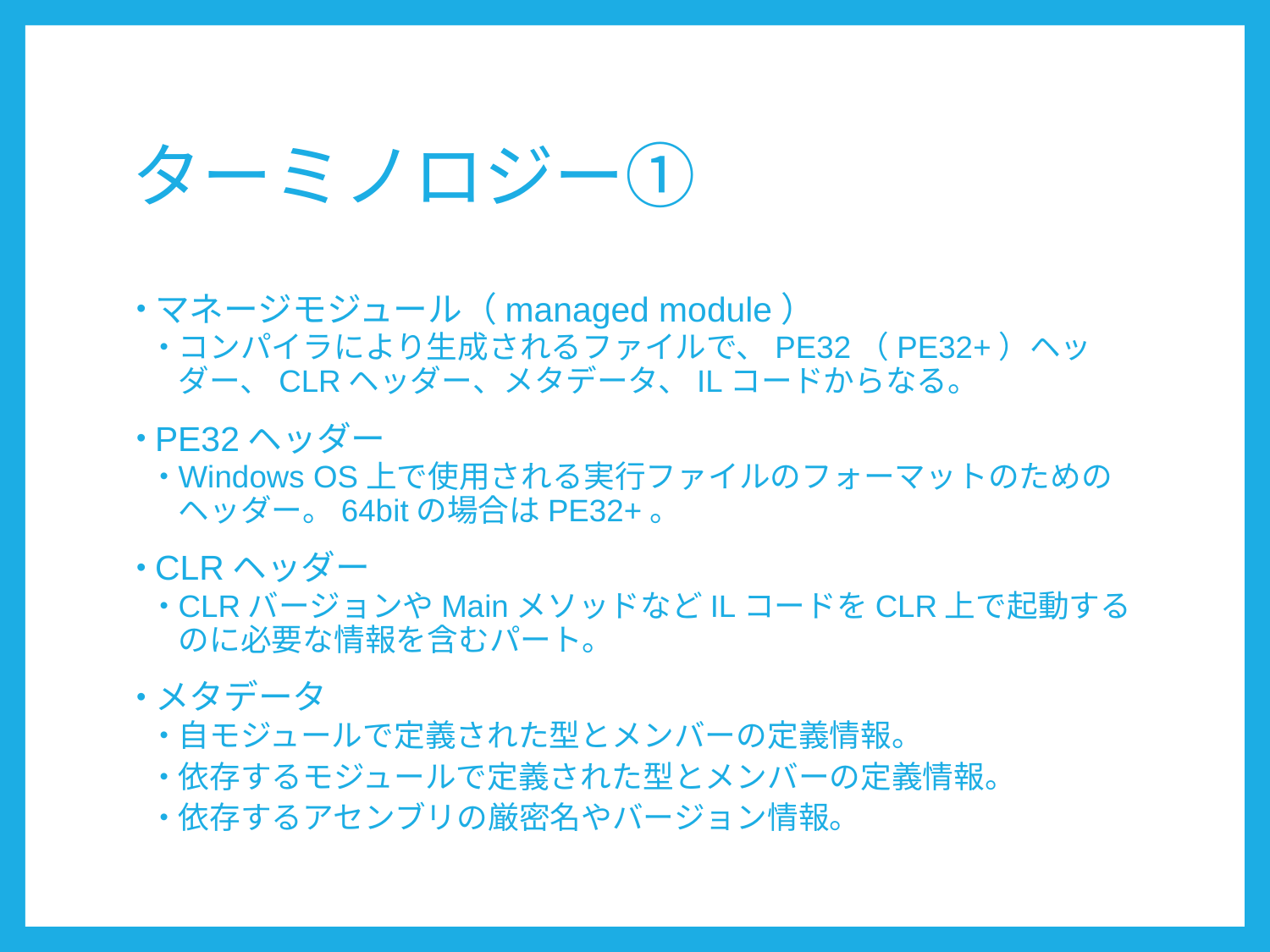

# ターミノロジー①
マネージモジュール（managed module）
コンパイラにより生成されるファイルで、PE32（PE32+）ヘッダー、CLRヘッダー、メタデータ、ILコードからなる。
PE32ヘッダー
Windows OS上で使用される実行ファイルのフォーマットのためのヘッダー。64bitの場合はPE32+。
CLRヘッダー
CLRバージョンやMainメソッドなどILコードをCLR上で起動するのに必要な情報を含むパート。
メタデータ
自モジュールで定義された型とメンバーの定義情報。
依存するモジュールで定義された型とメンバーの定義情報。
依存するアセンブリの厳密名やバージョン情報。